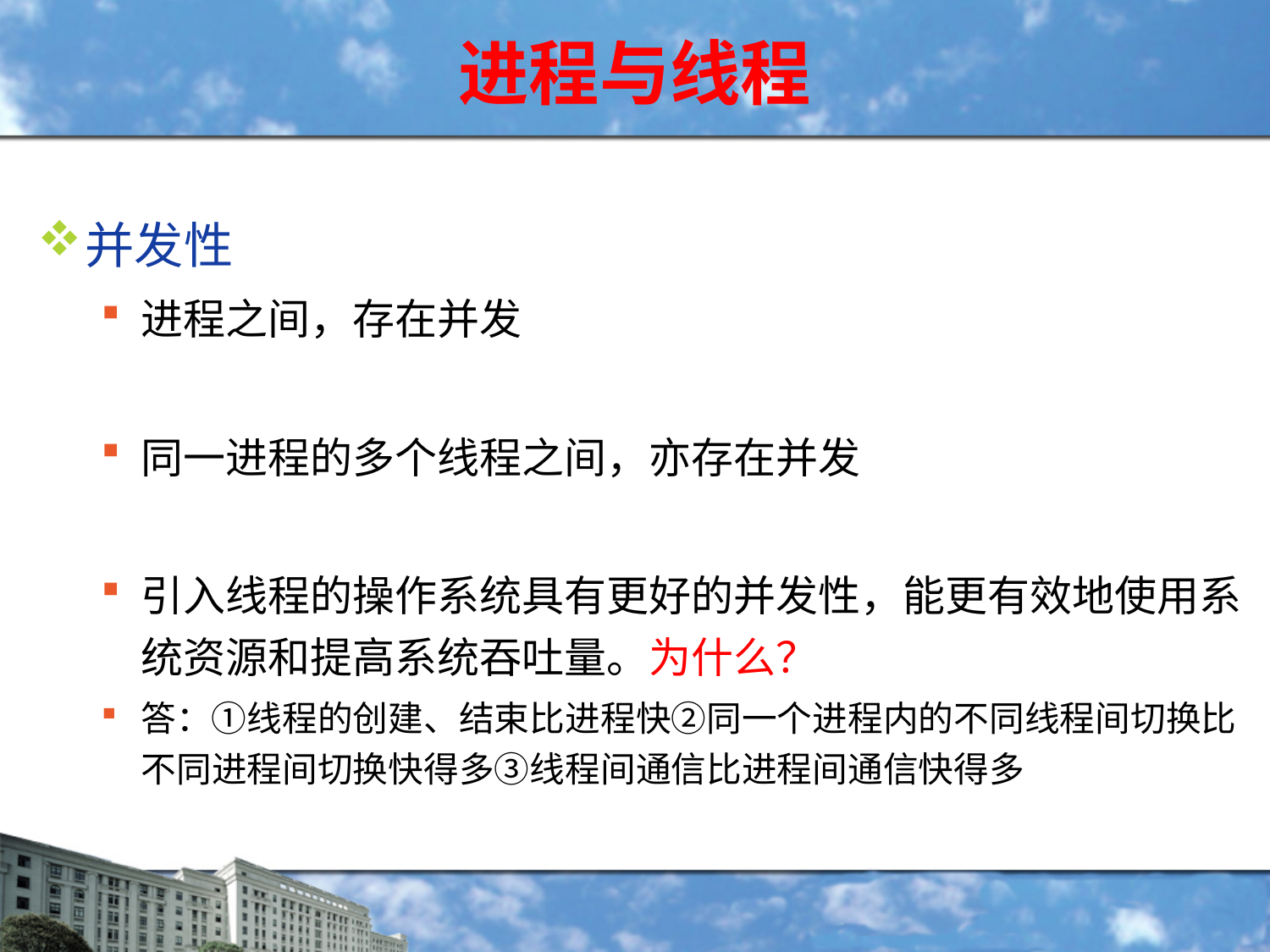

# 进程与线程
并发性
进程之间，存在并发

同一进程的多个线程之间，亦存在并发

引入线程的操作系统具有更好的并发性，能更有效地使用系统资源和提高系统吞吐量。为什么？
答：①线程的创建、结束比进程快②同一个进程内的不同线程间切换比不同进程间切换快得多③线程间通信比进程间通信快得多